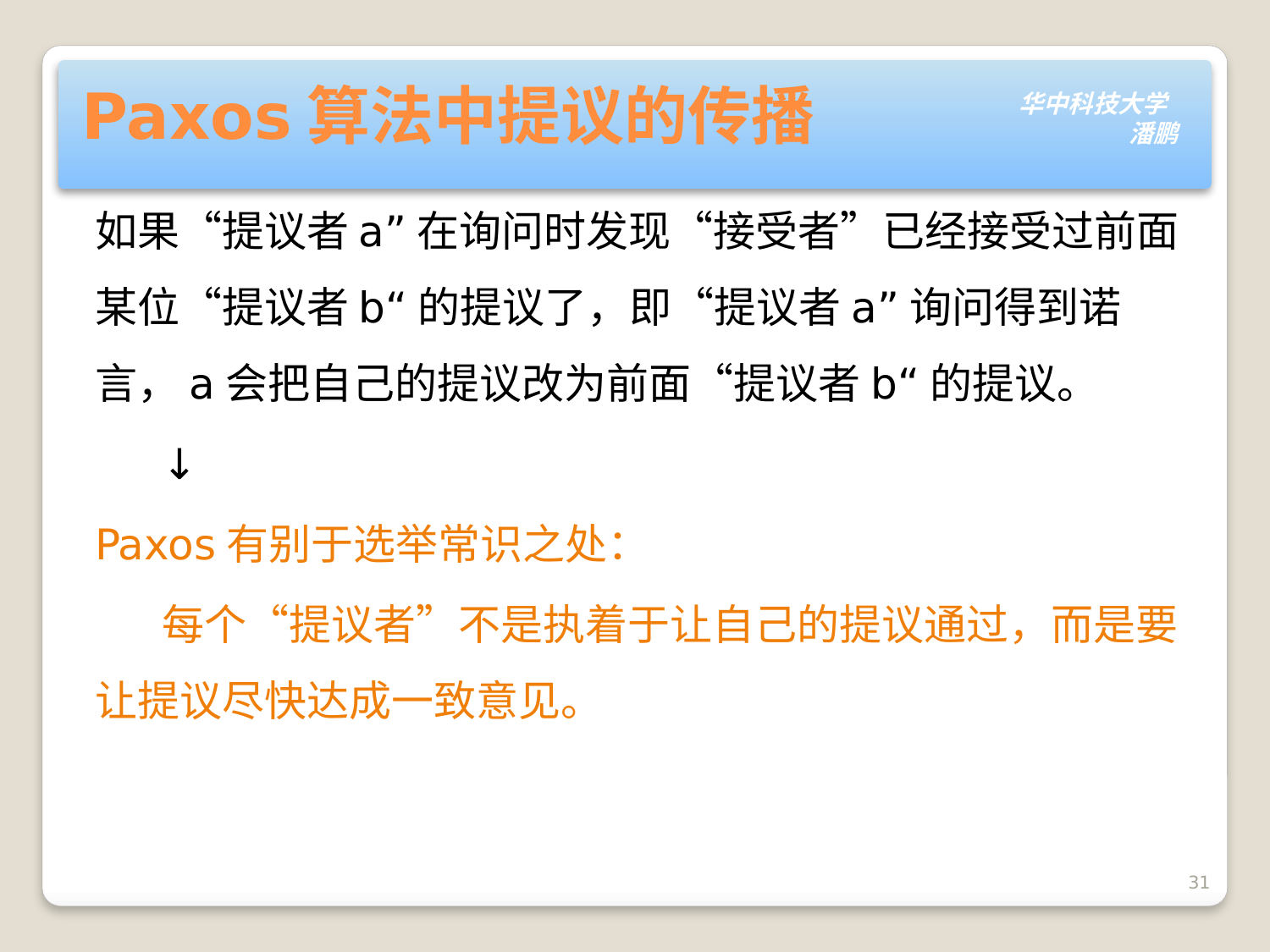

# Paxos算法中提议的传播
如果“提议者a”在询问时发现“接受者”已经接受过前面某位“提议者b“的提议了，即“提议者a”询问得到诺言，a会把自己的提议改为前面“提议者b“的提议。
     ↓
Paxos有别于选举常识之处：
      每个“提议者”不是执着于让自己的提议通过，而是要让提议尽快达成一致意见。

31